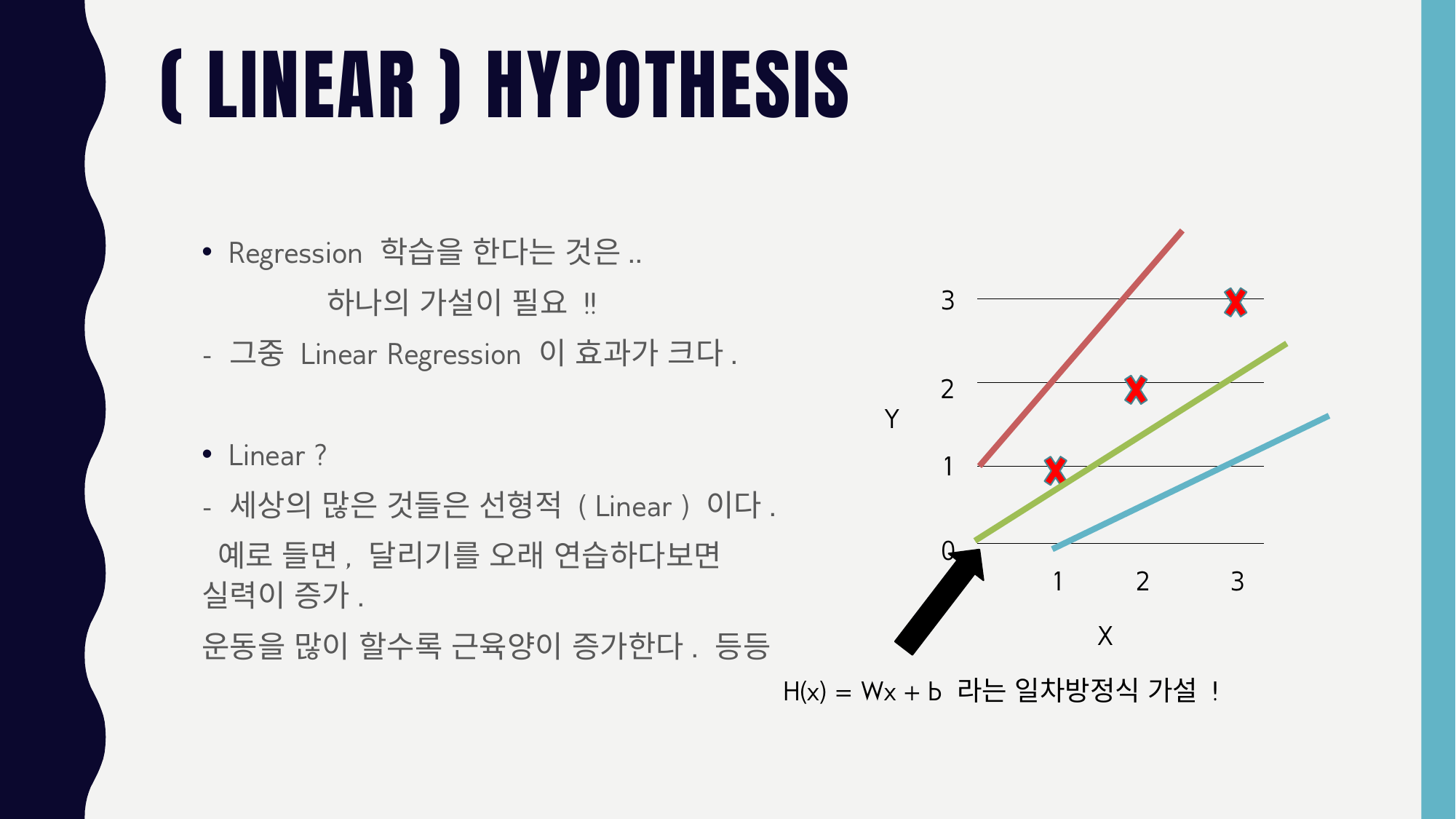

# ( Linear ) Hypothesis
Regression 학습을 한다는 것은..
	 하나의 가설이 필요 !!
- 그중 Linear Regression 이 효과가 크다.

Linear ?
- 세상의 많은 것들은 선형적 ( Linear ) 이다.
 예로 들면, 달리기를 오래 연습하다보면 실력이 증가.
운동을 많이 할수록 근육양이 증가한다. 등등
3

2

Y
1

0
1
2
3

X
H(x) = Wx + b 라는 일차방정식 가설 !